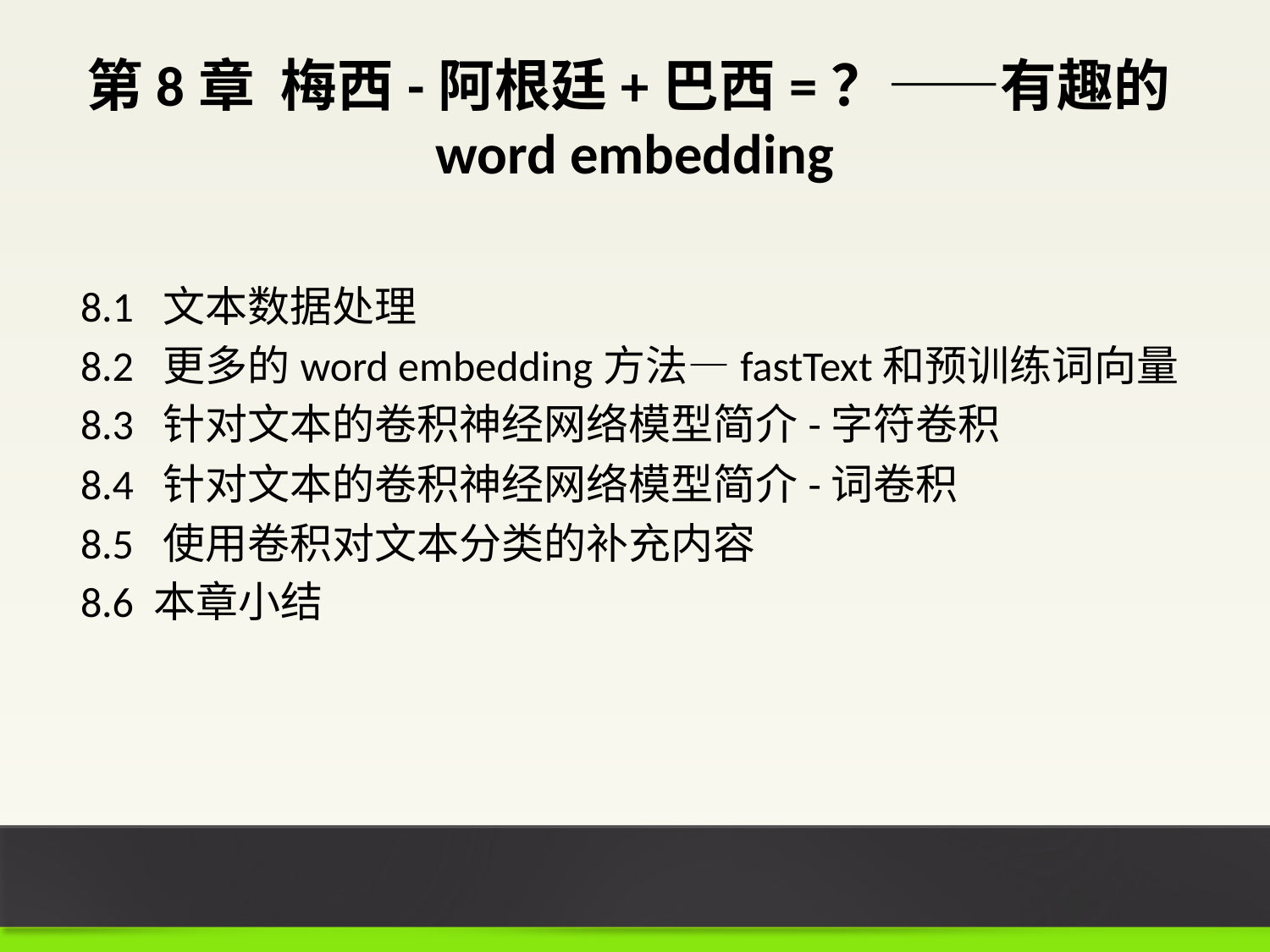

# 第8章  梅西-阿根廷+巴西=？——有趣的word embedding

8.1  文本数据处理
8.2  更多的word embedding方法—fastText和预训练词向量
8.3  针对文本的卷积神经网络模型简介-字符卷积
8.4  针对文本的卷积神经网络模型简介-词卷积
8.5  使用卷积对文本分类的补充内容
8.6 本章小结